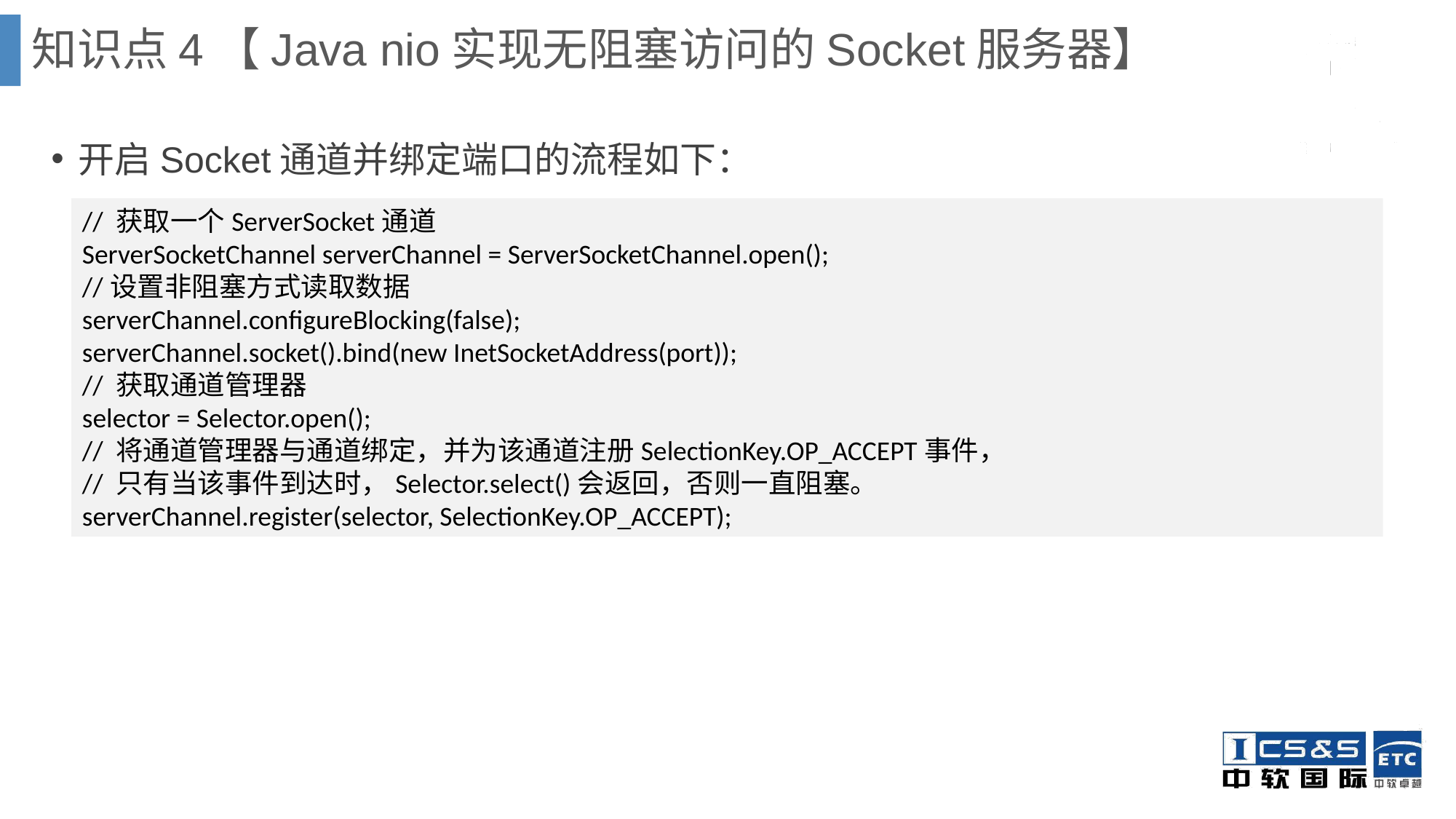

# 知识点4【Java nio实现无阻塞访问的Socket服务器】
开启Socket通道并绑定端口的流程如下：

// 获取一个ServerSocket通道
ServerSocketChannel serverChannel = ServerSocketChannel.open();
//设置非阻塞方式读取数据
serverChannel.configureBlocking(false);
serverChannel.socket().bind(new InetSocketAddress(port));
// 获取通道管理器
selector = Selector.open();
// 将通道管理器与通道绑定，并为该通道注册SelectionKey.OP_ACCEPT事件，
// 只有当该事件到达时，Selector.select()会返回，否则一直阻塞。
serverChannel.register(selector, SelectionKey.OP_ACCEPT);